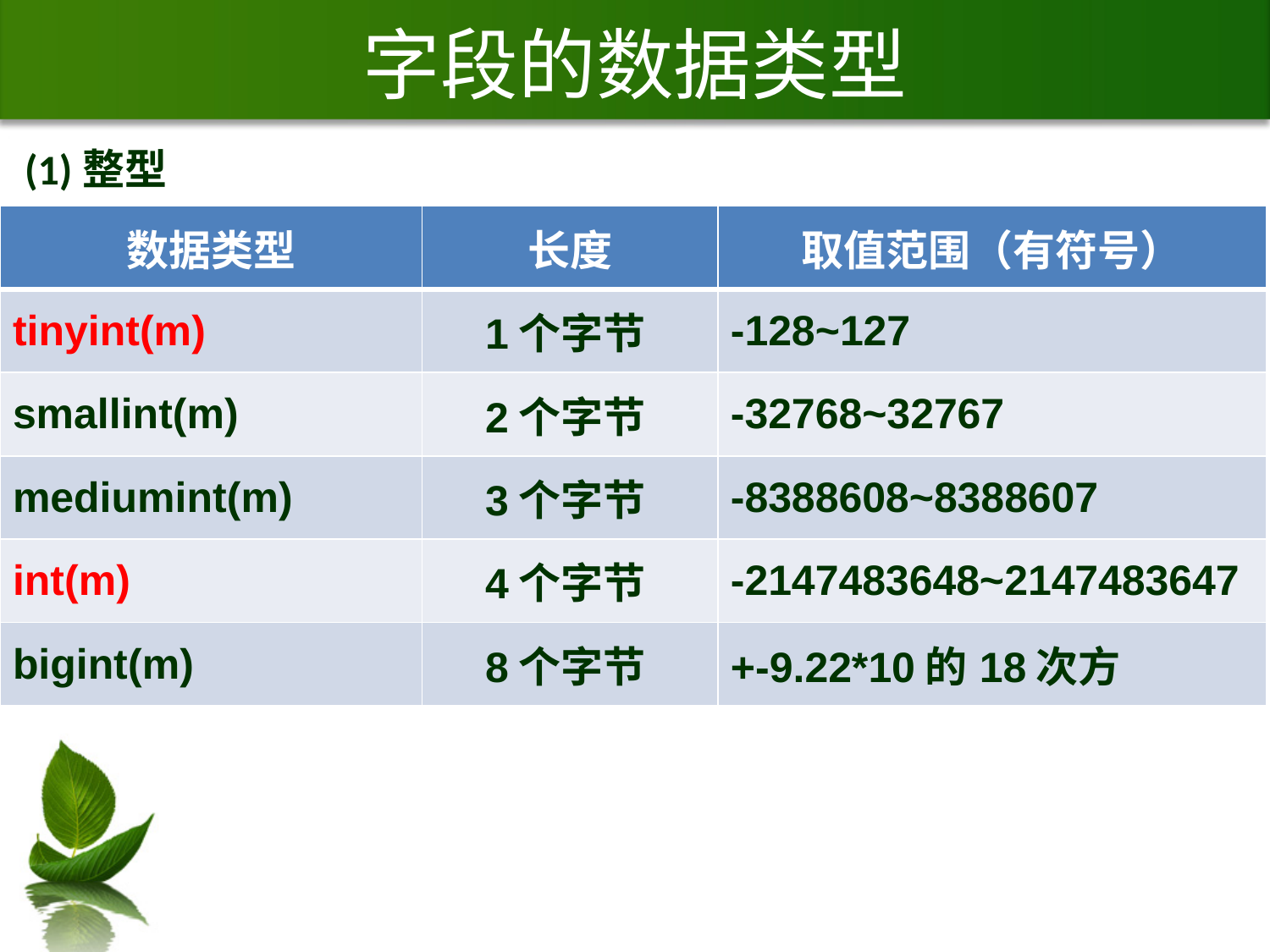

# 字段的数据类型
(1)整型
| 数据类型 | 长度 | 取值范围（有符号） |
| --- | --- | --- |
| tinyint(m) | 1个字节 | -128~127 |
| smallint(m) | 2个字节 | -32768~32767 |
| mediumint(m) | 3个字节 | -8388608~8388607 |
| int(m) | 4个字节 | -2147483648~2147483647 |
| bigint(m) | 8个字节 | +-9.22\*10的18次方 |